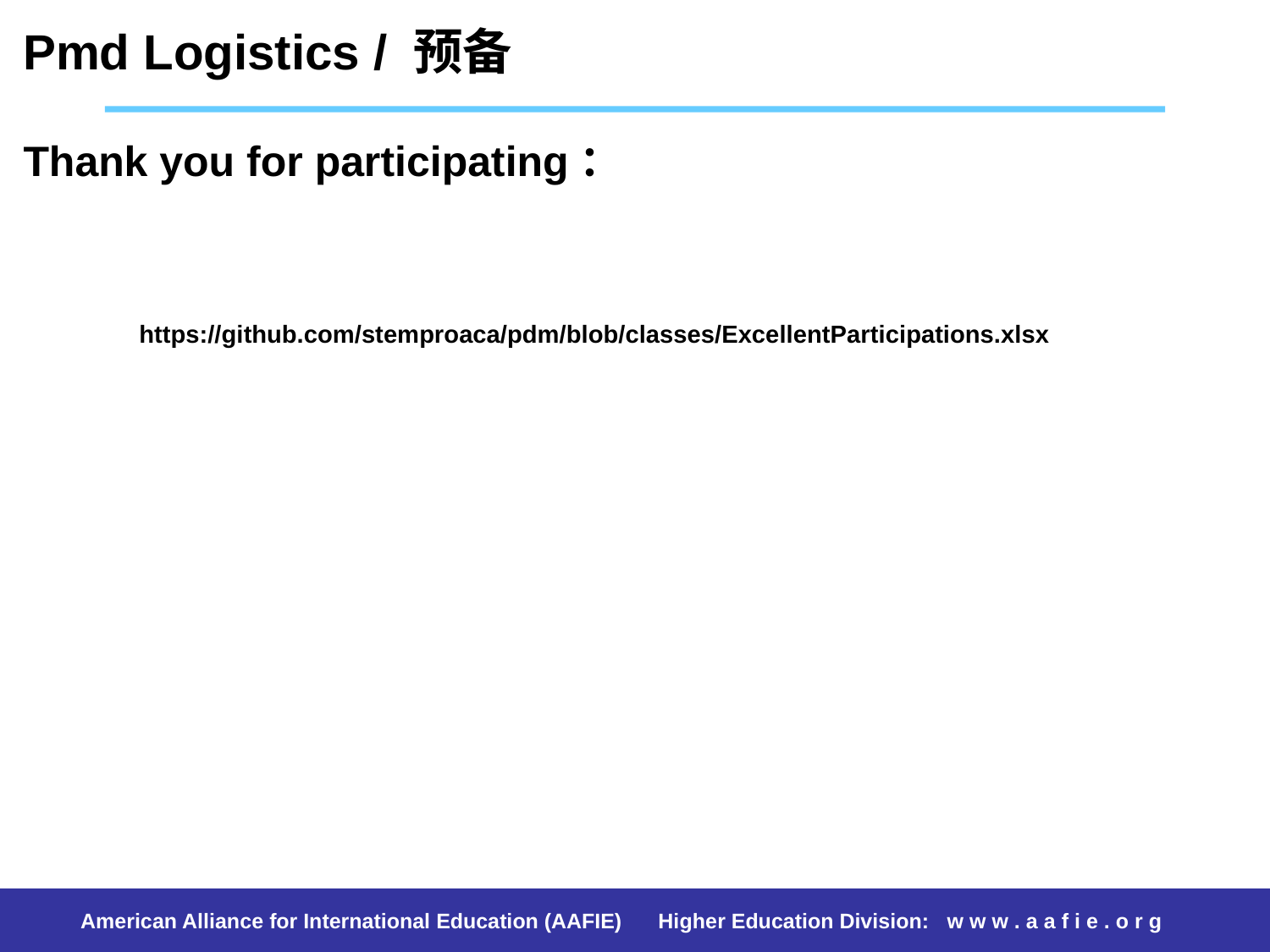

Pmd Logistics / 预备
Thank you for participating：

https://github.com/stemproaca/pdm/blob/classes/ExcellentParticipations.xlsx